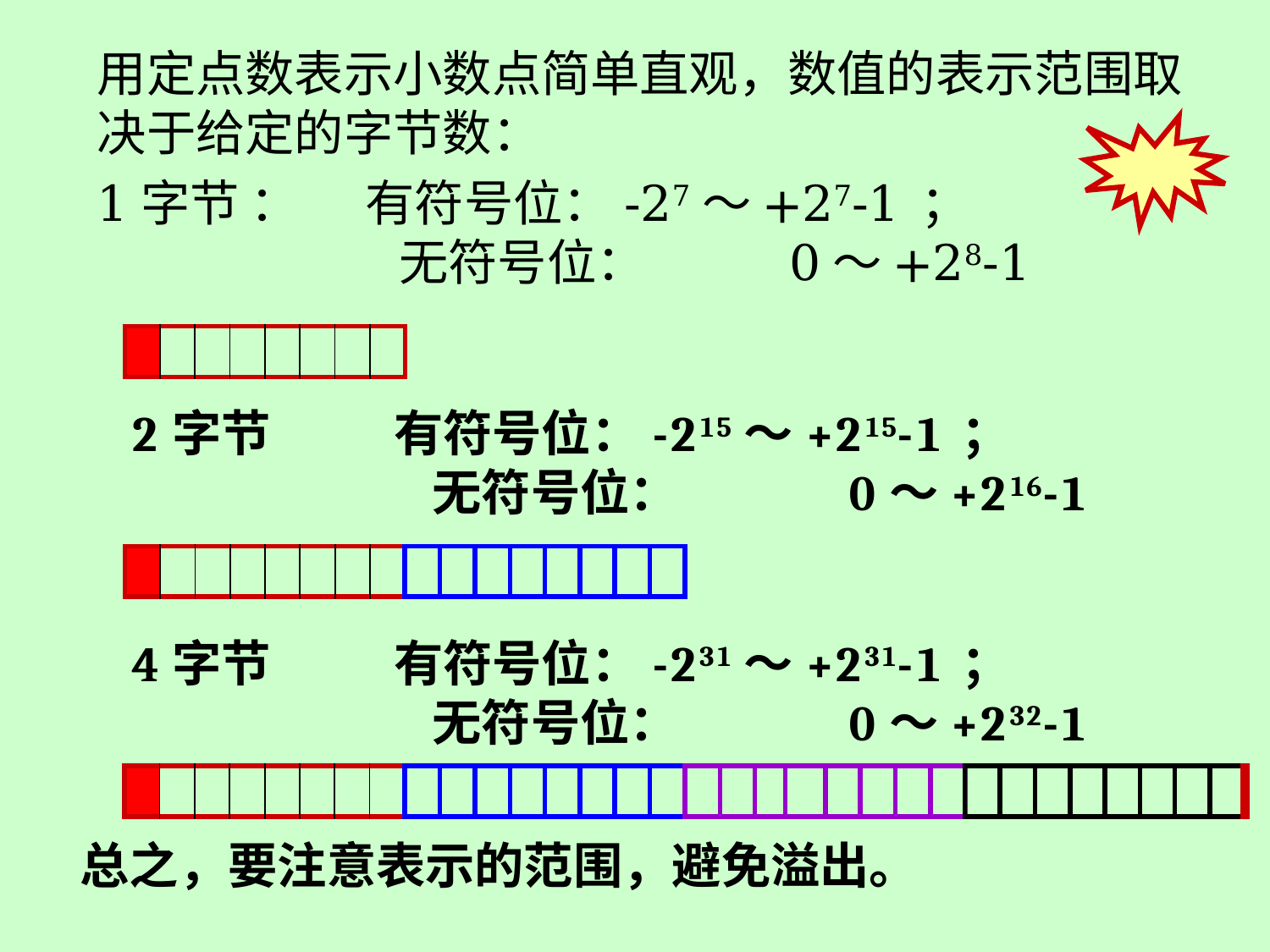

用定点数表示小数点简单直观，数值的表示范围取决于给定的字节数：
1字节 ：      有符号位：-27～+27-1 ；
		无符号位：            0～+28-1

|  |  |  |  |  |  |  |  |
| --- | --- | --- | --- | --- | --- | --- | --- |
2字节           有符号位：-215～+215-1 ；
		无符号位：              0～+216-1
|  |  |  |  |  |  |  |  |
| --- | --- | --- | --- | --- | --- | --- | --- |
|  |  |  |  |  |  |  |  |
| --- | --- | --- | --- | --- | --- | --- | --- |
4字节           有符号位：-231～+231-1 ；
		无符号位：              0～+232-1
|  |  |  |  |  |  |  |  |
| --- | --- | --- | --- | --- | --- | --- | --- |
|  |  |  |  |  |  |  |  |
| --- | --- | --- | --- | --- | --- | --- | --- |
|  |  |  |  |  |  |  |  |
| --- | --- | --- | --- | --- | --- | --- | --- |
|  |  |  |  |  |  |  |  |
| --- | --- | --- | --- | --- | --- | --- | --- |
总之，要注意表示的范围，避免溢出。
92